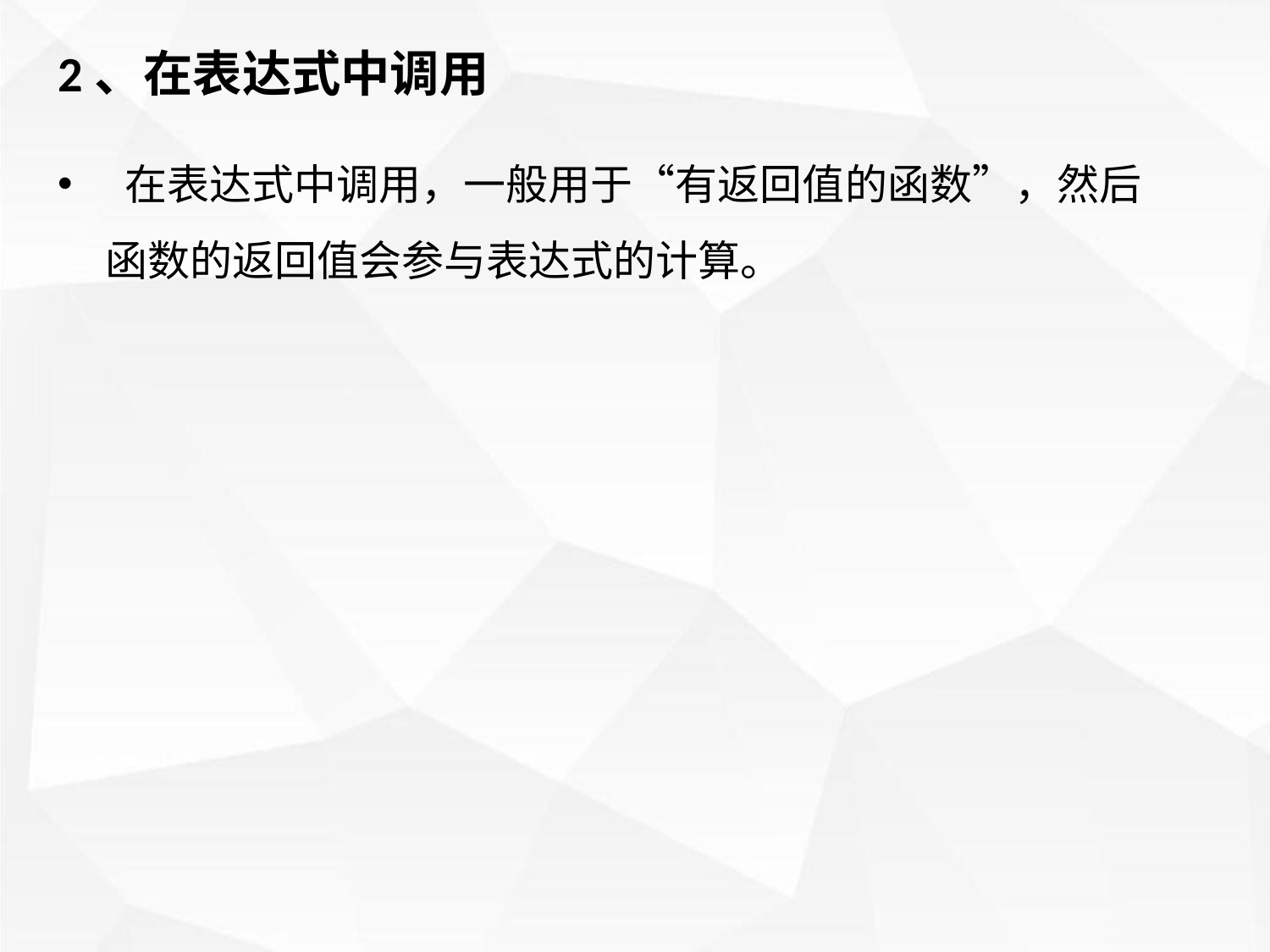

2、在表达式中调用
 在表达式中调用，一般用于“有返回值的函数”，然后函数的返回值会参与表达式的计算。